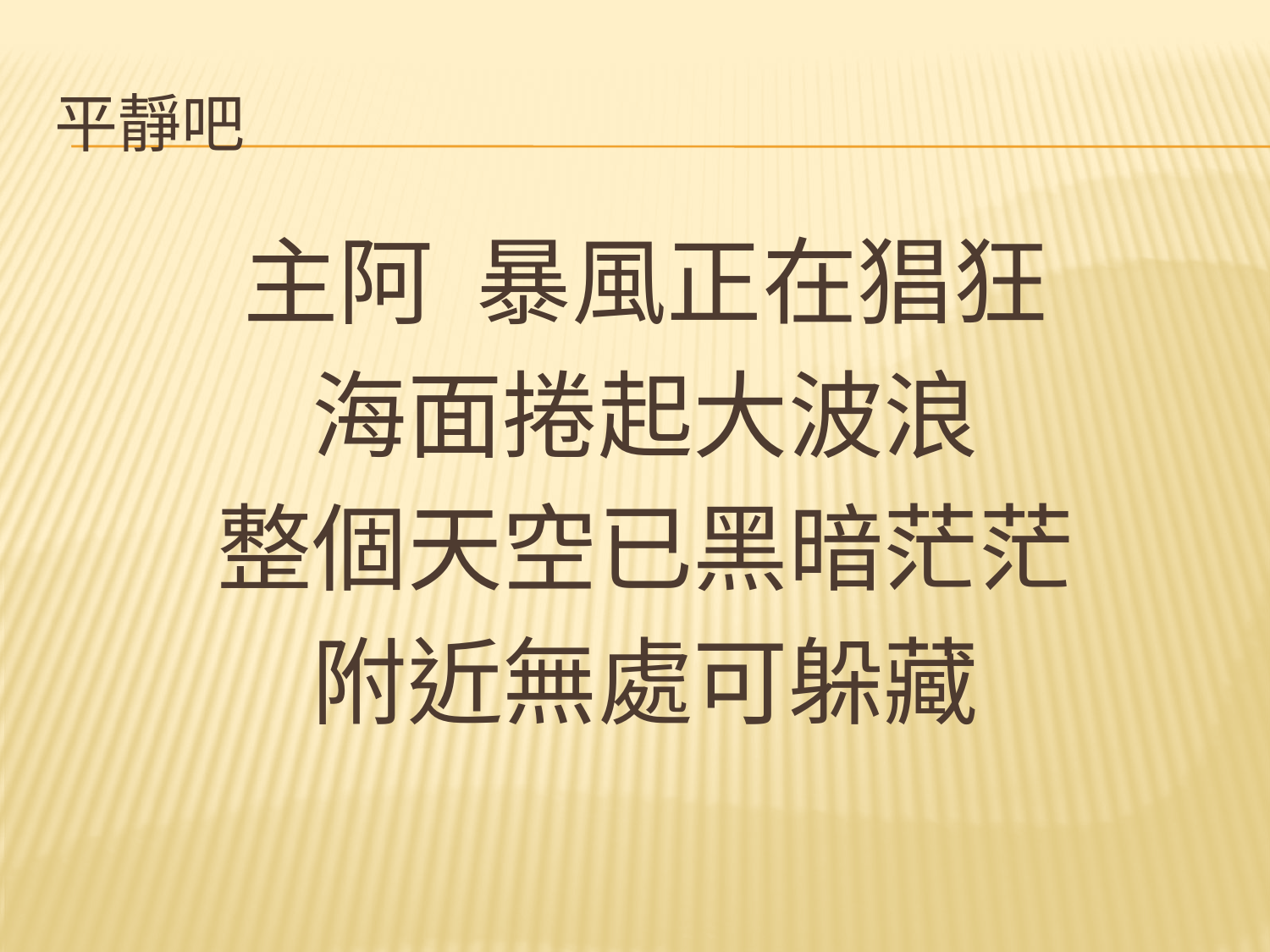

# 平靜吧
主阿  暴風正在猖狂
海面捲起大波浪
整個天空已黑暗茫茫
附近無處可躲藏